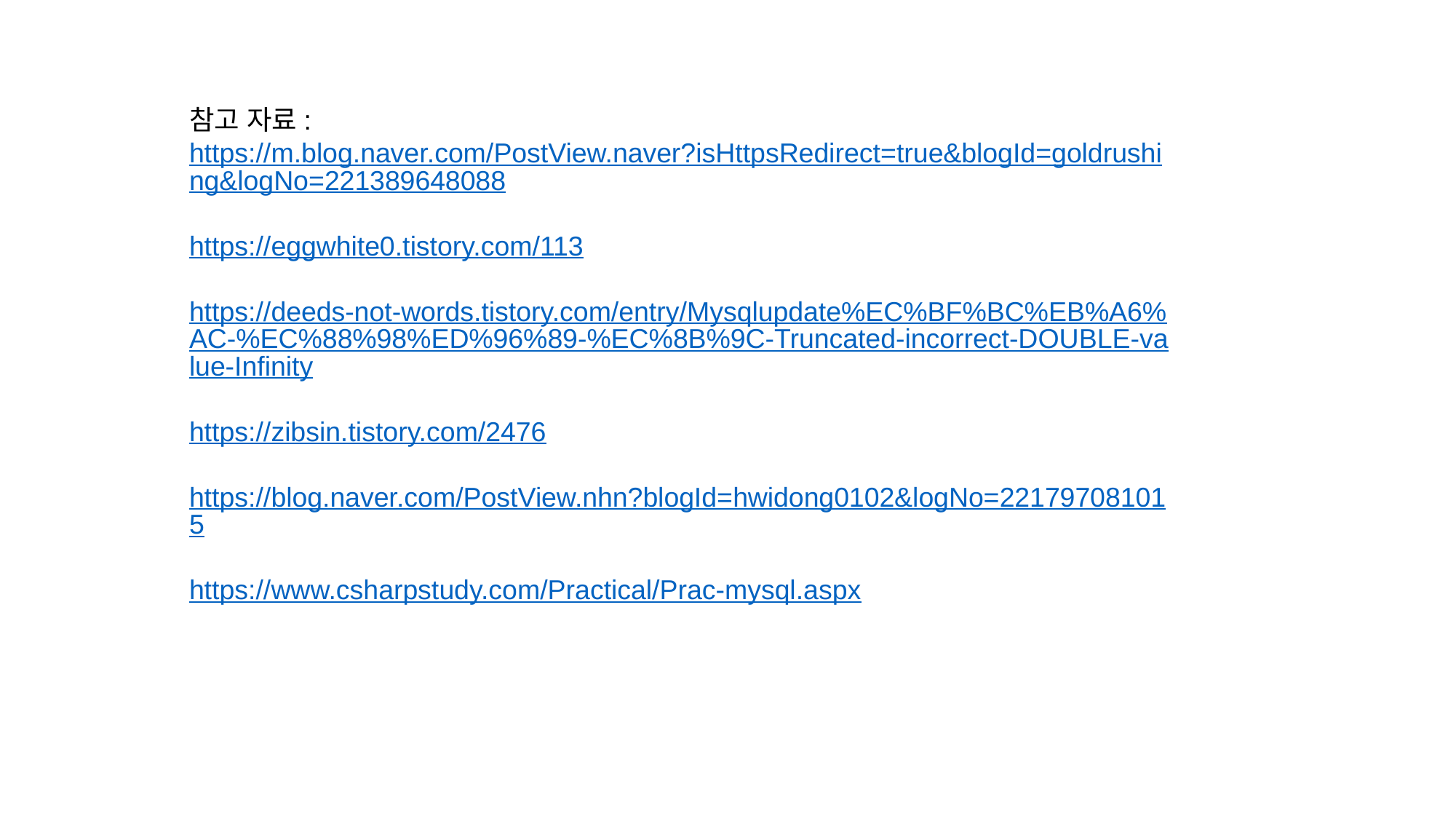

참고 자료:
https://m.blog.naver.com/PostView.naver?isHttpsRedirect=true&blogId=goldrushing&logNo=221389648088

https://eggwhite0.tistory.com/113

https://deeds-not-words.tistory.com/entry/Mysqlupdate%EC%BF%BC%EB%A6%AC-%EC%88%98%ED%96%89-%EC%8B%9C-Truncated-incorrect-DOUBLE-value-Infinity

https://zibsin.tistory.com/2476

https://blog.naver.com/PostView.nhn?blogId=hwidong0102&logNo=221797081015

https://www.csharpstudy.com/Practical/Prac-mysql.aspx